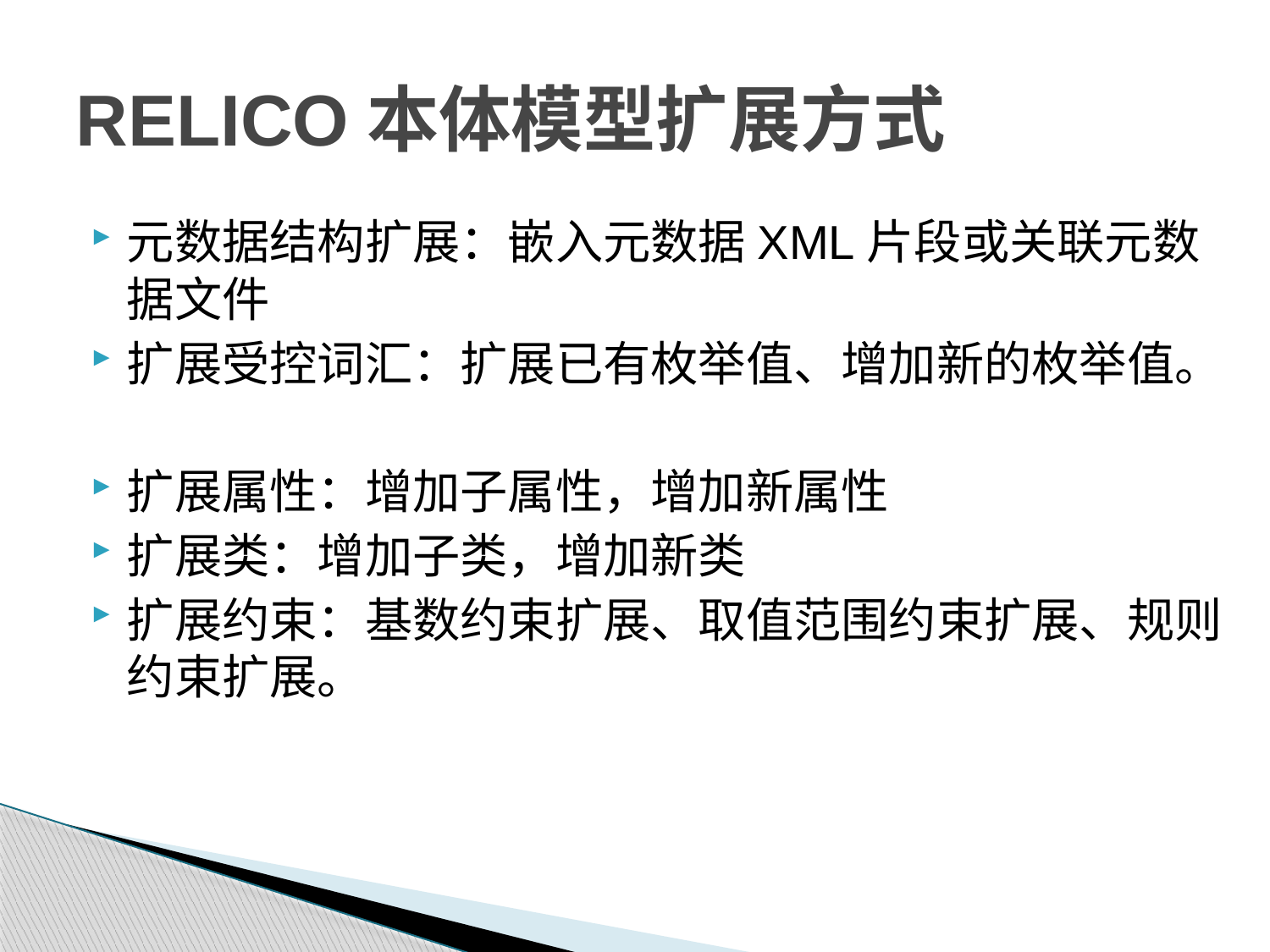

# RELICO本体模型扩展方式
元数据结构扩展：嵌入元数据XML片段或关联元数据文件
扩展受控词汇：扩展已有枚举值、增加新的枚举值。

扩展属性：增加子属性，增加新属性
扩展类：增加子类，增加新类
扩展约束：基数约束扩展、取值范围约束扩展、规则约束扩展。